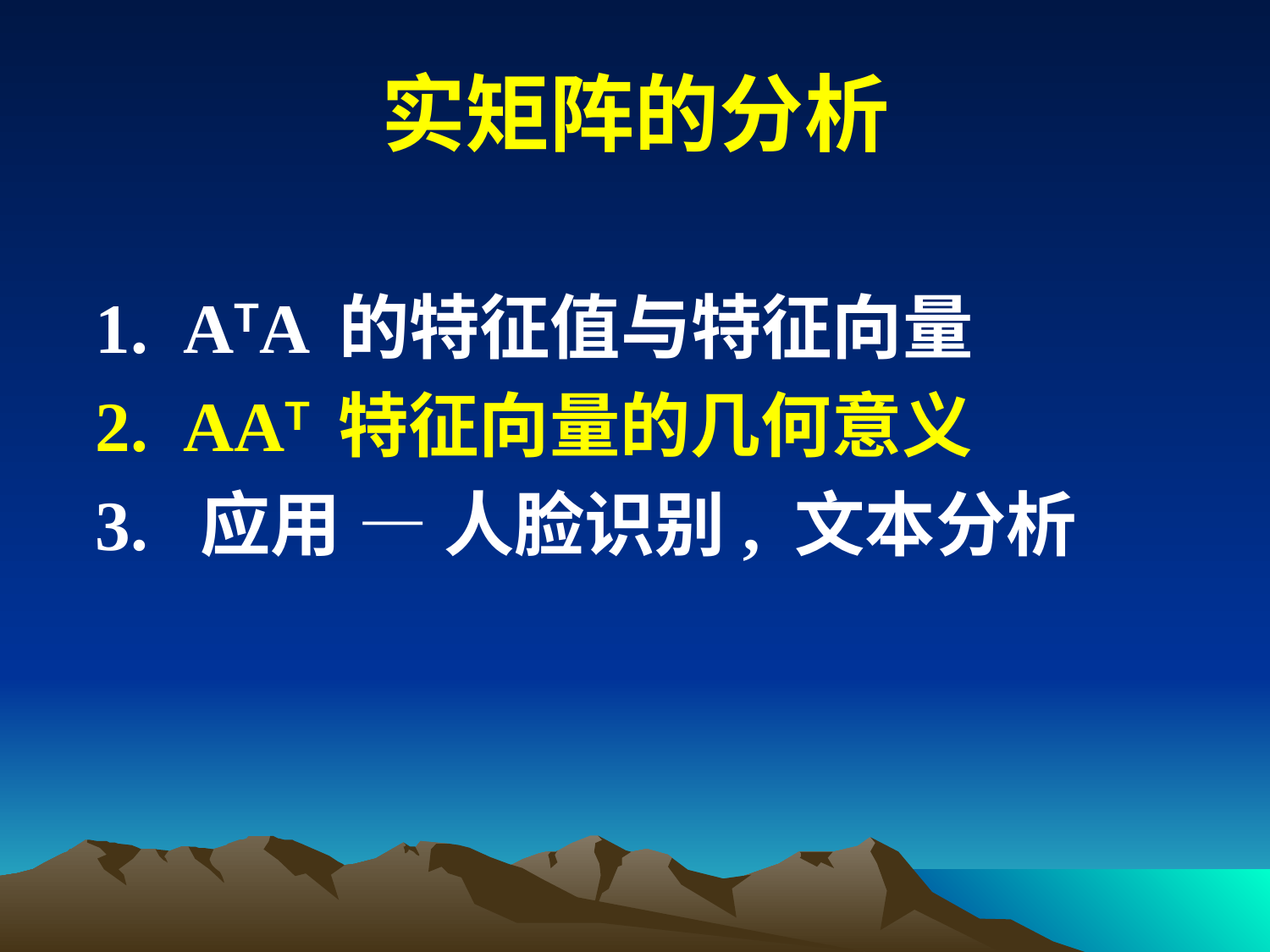

# 实矩阵的分析
 1.  ATA 的特征值与特征向量
 2.  AAT 特征向量的几何意义
 3.  应用 — 人脸识别, 文本分析